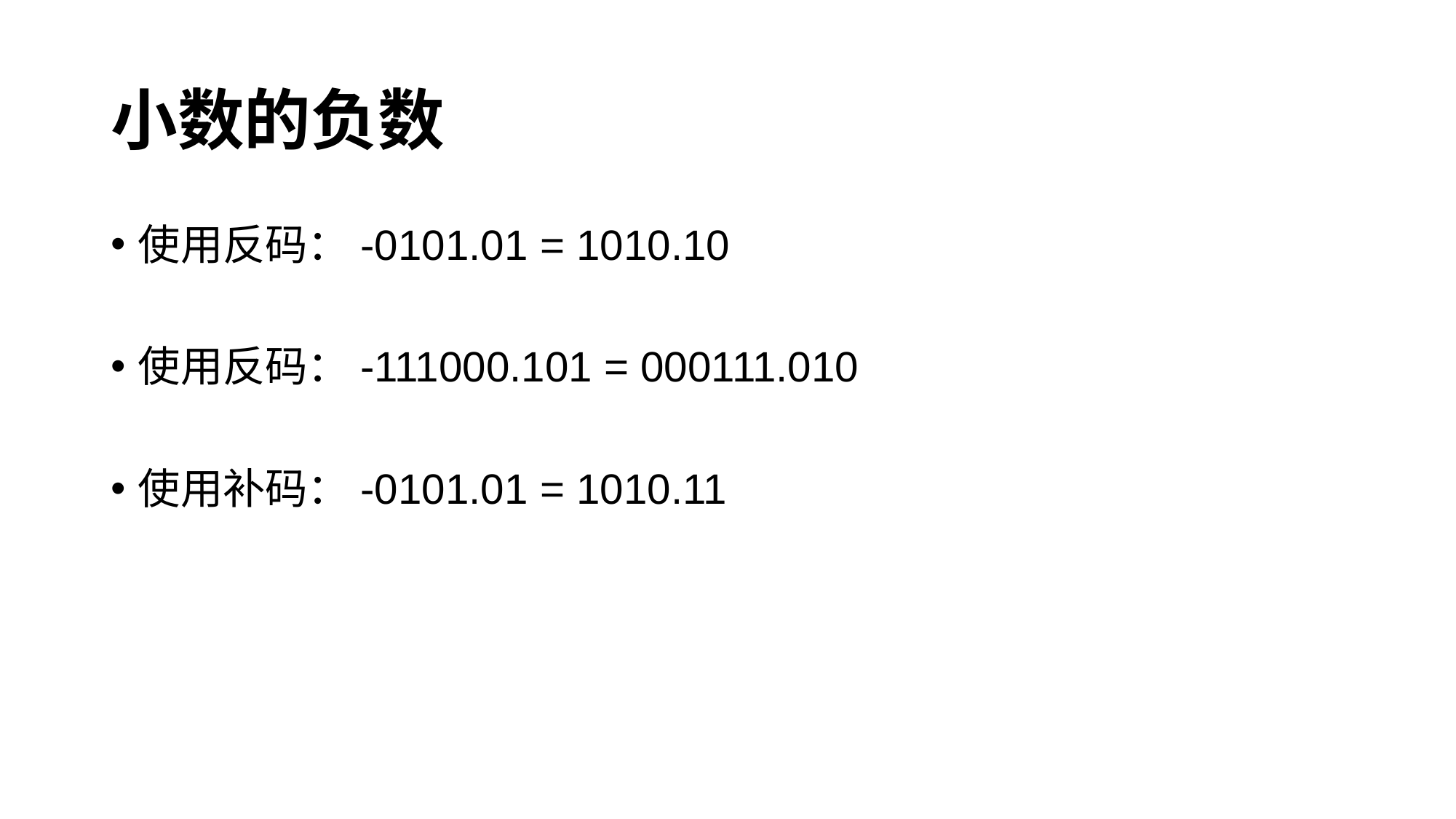

# 小数的负数
使用反码：-0101.01 = 1010.10

使用反码：-111000.101 = 000111.010

使用补码：-0101.01 = 1010.11